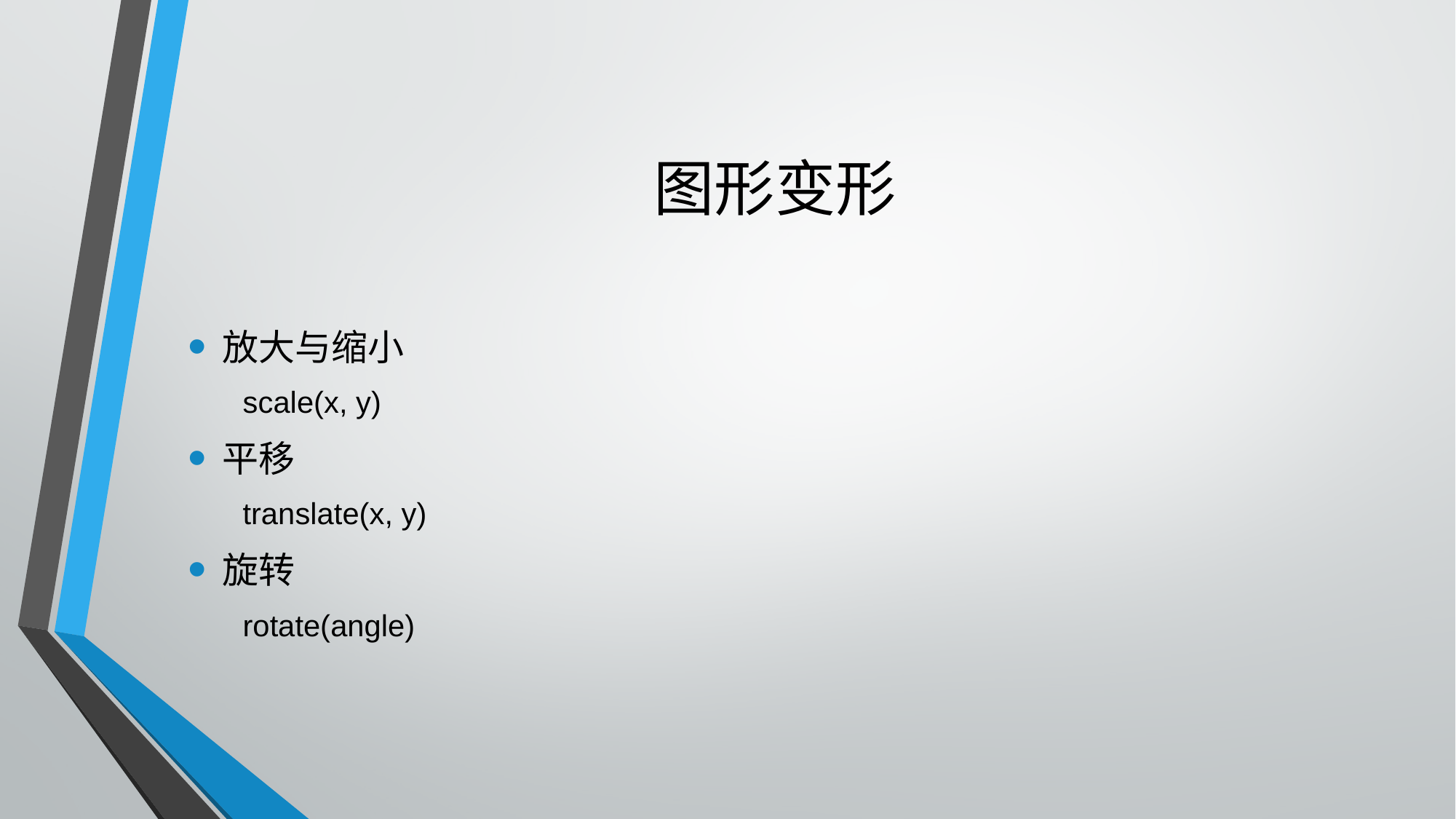

# 图形变形
放大与缩小
scale(x, y)
平移
translate(x, y)
旋转
rotate(angle)